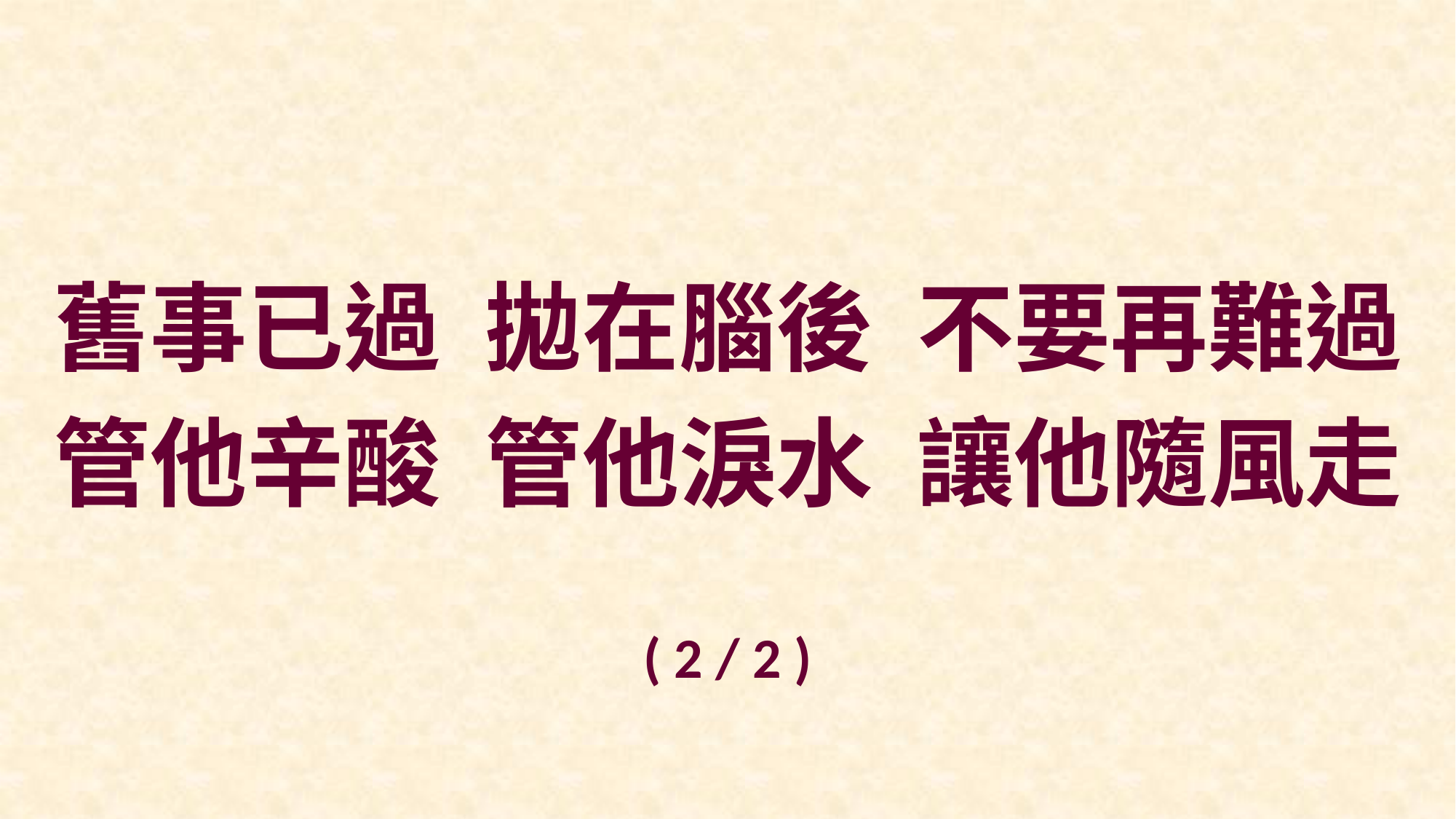

舊事已過  拋在腦後  不要再難過
管他辛酸  管他淚水  讓他隨風走
( 2 / 2 )